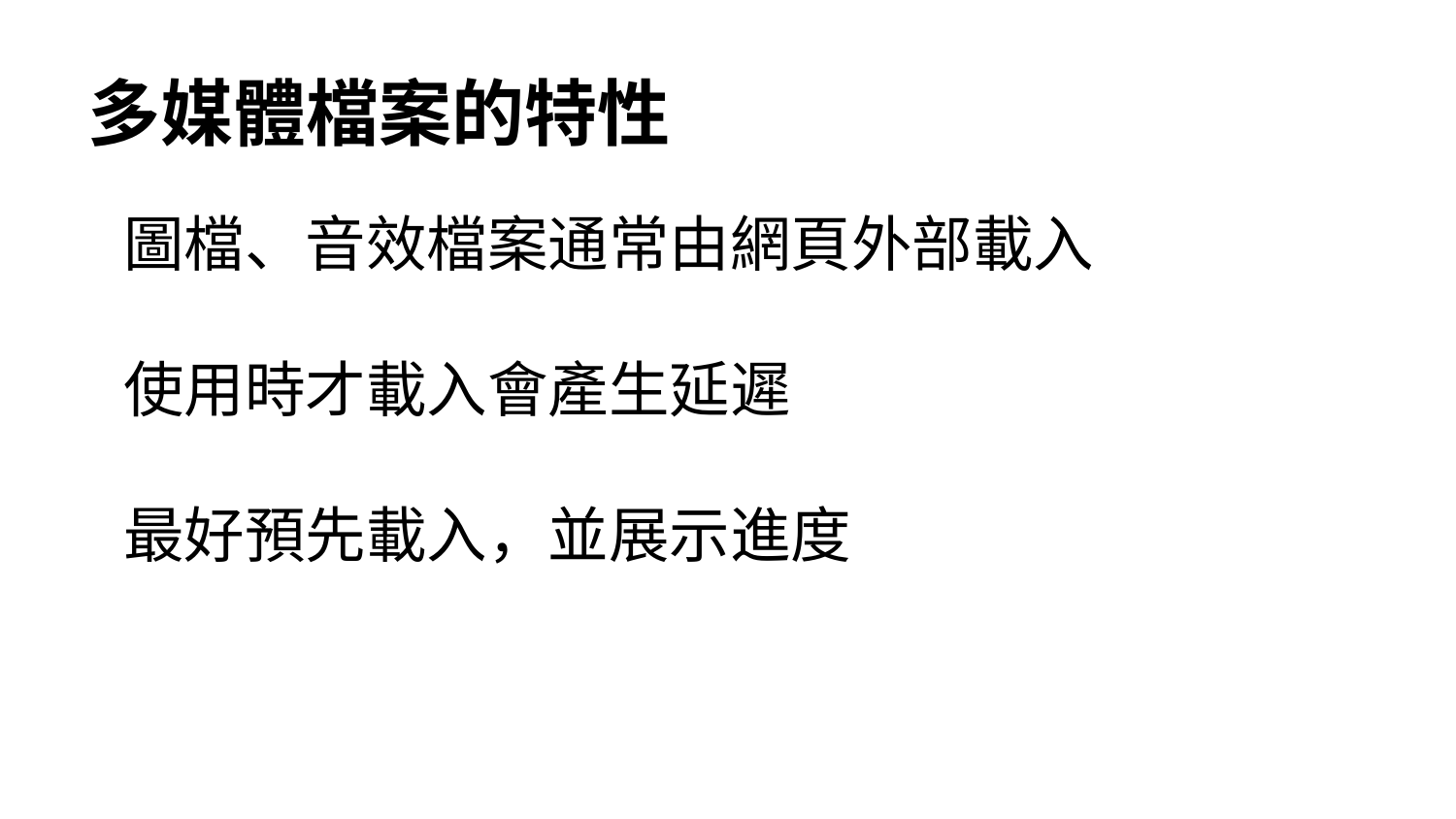

# 多媒體檔案的特性
圖檔、音效檔案通常由網頁外部載入

使用時才載入會產生延遲

最好預先載入，並展示進度